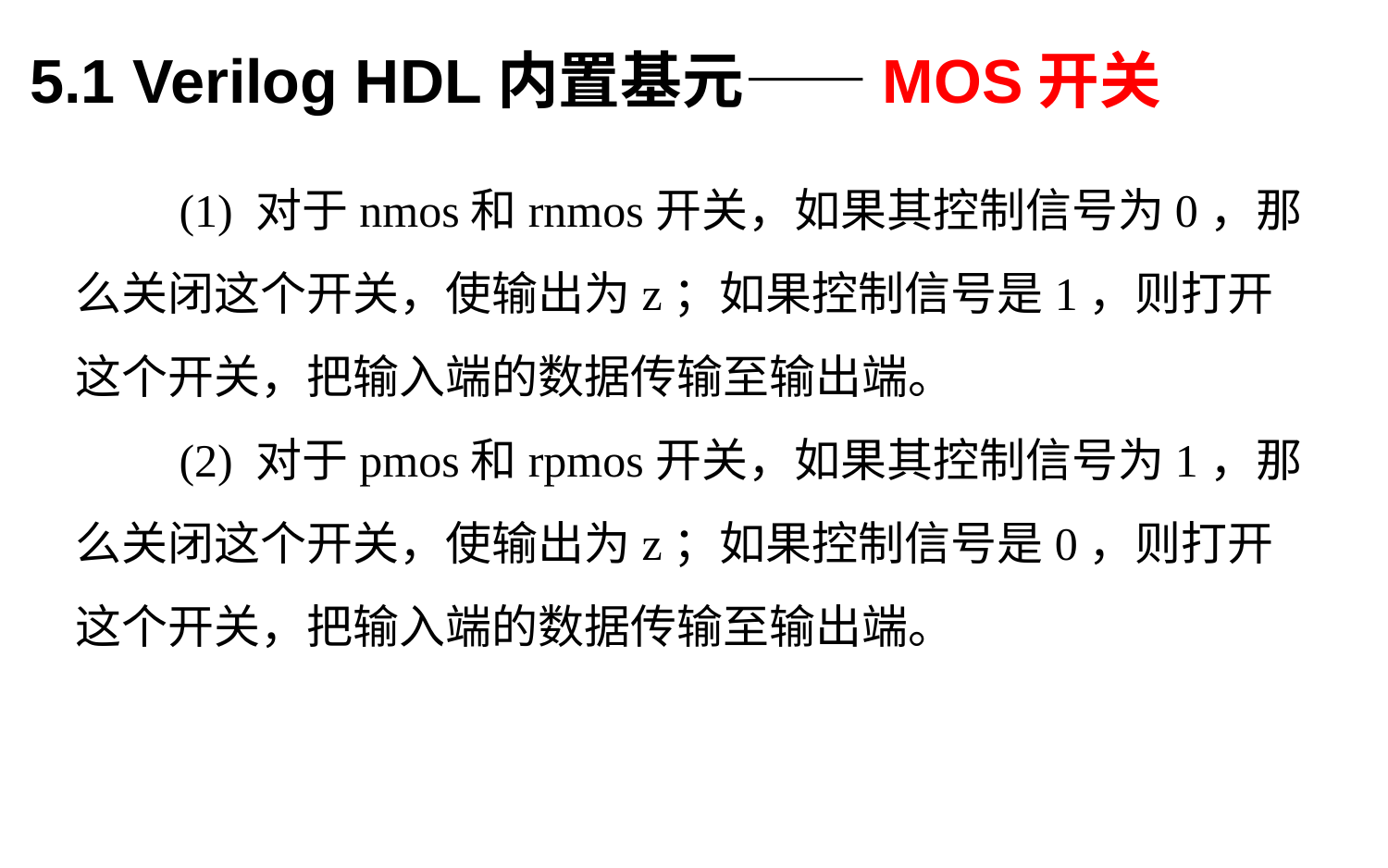

5.1 Verilog HDL内置基元——MOS开关
# (1) 对于nmos和rnmos开关，如果其控制信号为0，那么关闭这个开关，使输出为z；如果控制信号是1，则打开这个开关，把输入端的数据传输至输出端。 　　(2) 对于pmos和rpmos开关，如果其控制信号为1，那么关闭这个开关，使输出为z；如果控制信号是0，则打开这个开关，把输入端的数据传输至输出端。